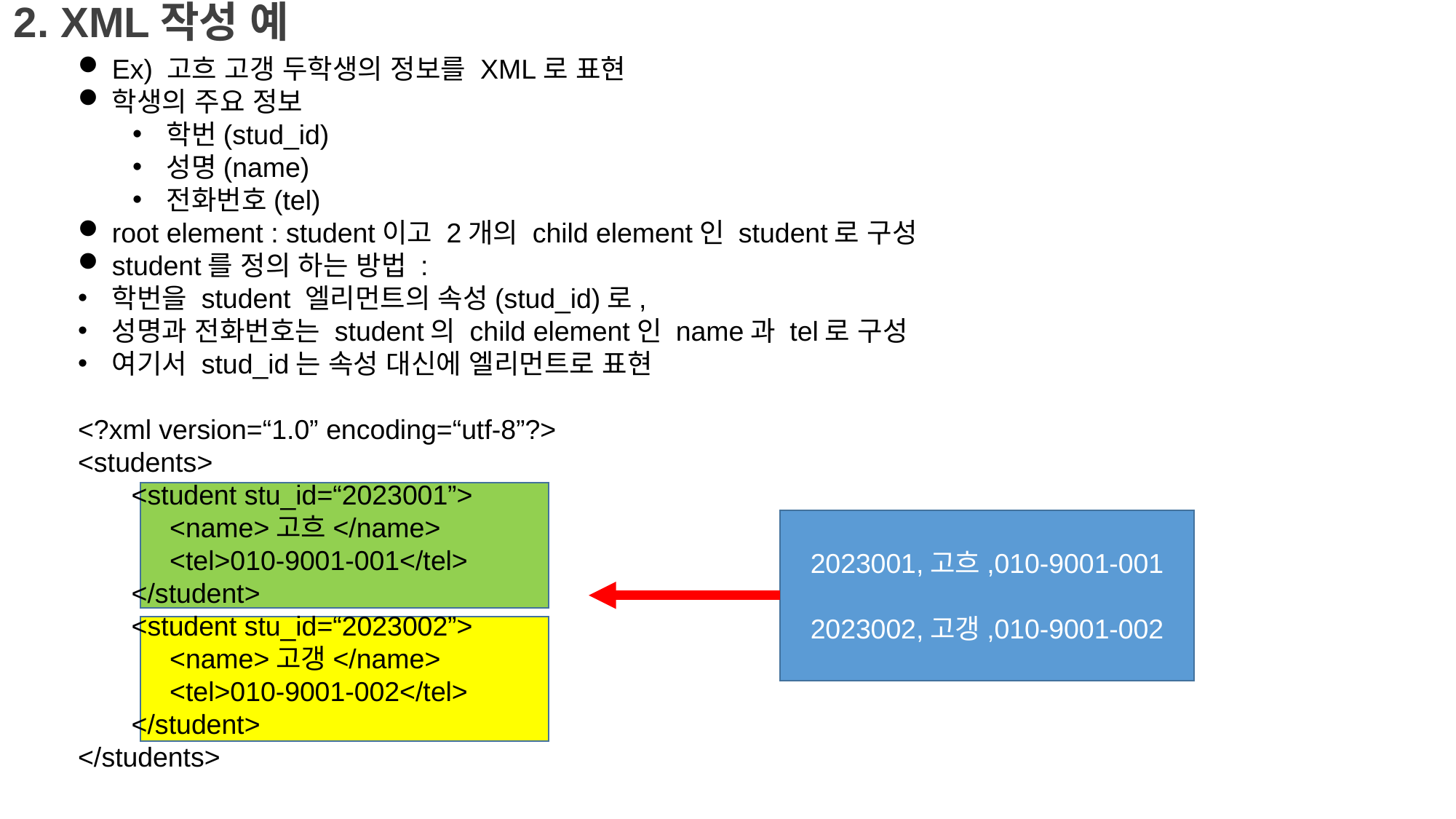

2. XML작성 예
Ex) 고흐 고갱 두학생의 정보를 XML로 표현
학생의 주요 정보
학번(stud_id)
성명(name)
전화번호(tel)
root element : student이고 2개의 child element인 student로 구성
student를 정의 하는 방법 :
학번을 student 엘리먼트의 속성(stud_id)로,
성명과 전화번호는 student의 child element인 name과 tel로 구성
여기서 stud_id는 속성 대신에 엘리먼트로 표현

<?xml version=“1.0” encoding=“utf-8”?>
<students>
       <student stu_id=“2023001”>
            <name>고흐</name>
            <tel>010-9001-001</tel>
       </student>
       <student stu_id=“2023002”>
            <name>고갱</name>
            <tel>010-9001-002</tel>
       </student>
</students>

2023001,고흐,010-9001-001

2023002,고갱,010-9001-002